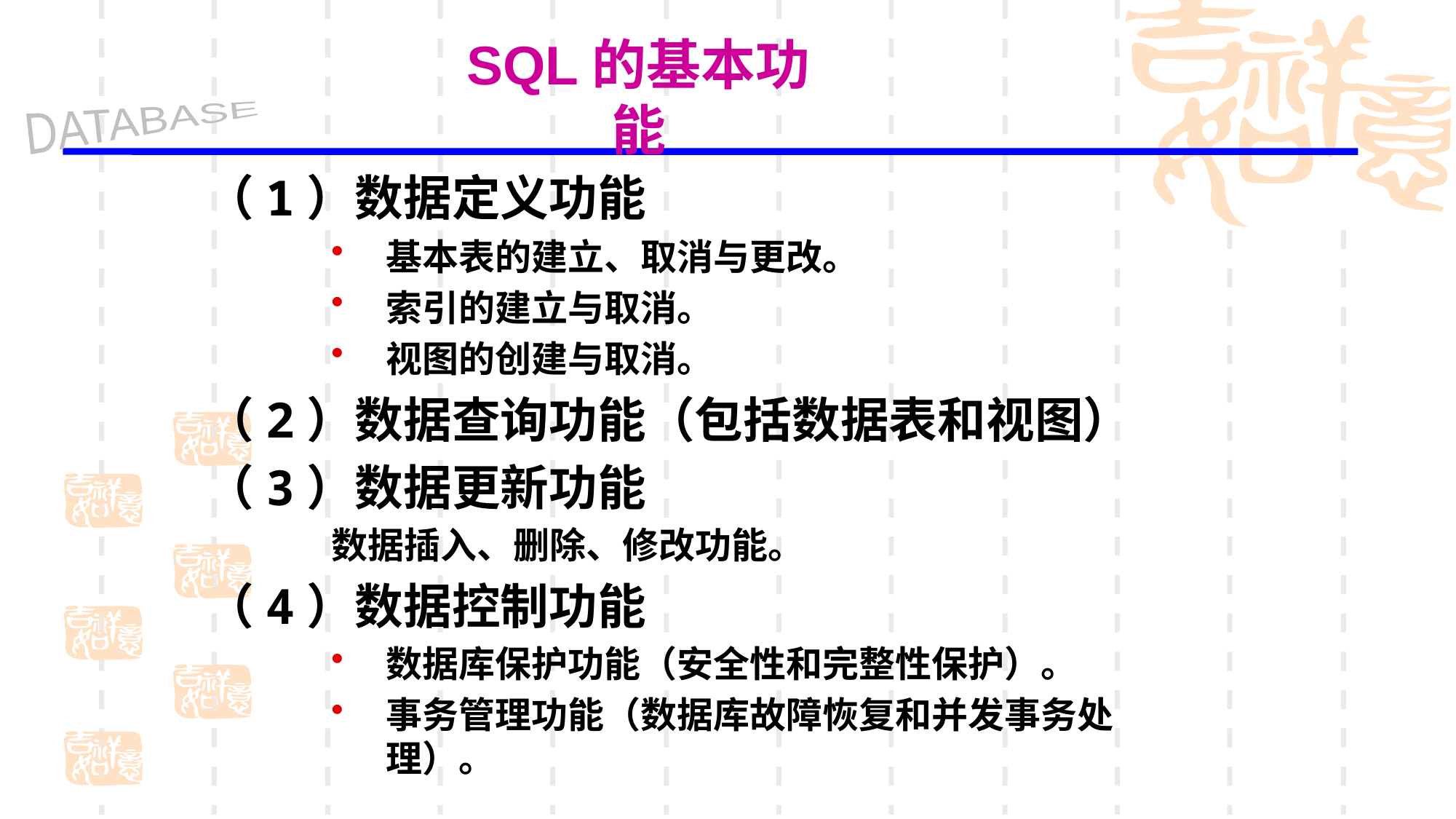

SQL的基本功能
（1）数据定义功能
基本表的建立、取消与更改。
索引的建立与取消。
视图的创建与取消。
（2）数据查询功能（包括数据表和视图）
（3）数据更新功能
数据插入、删除、修改功能。
（4）数据控制功能
数据库保护功能（安全性和完整性保护）。
事务管理功能（数据库故障恢复和并发事务处理）。